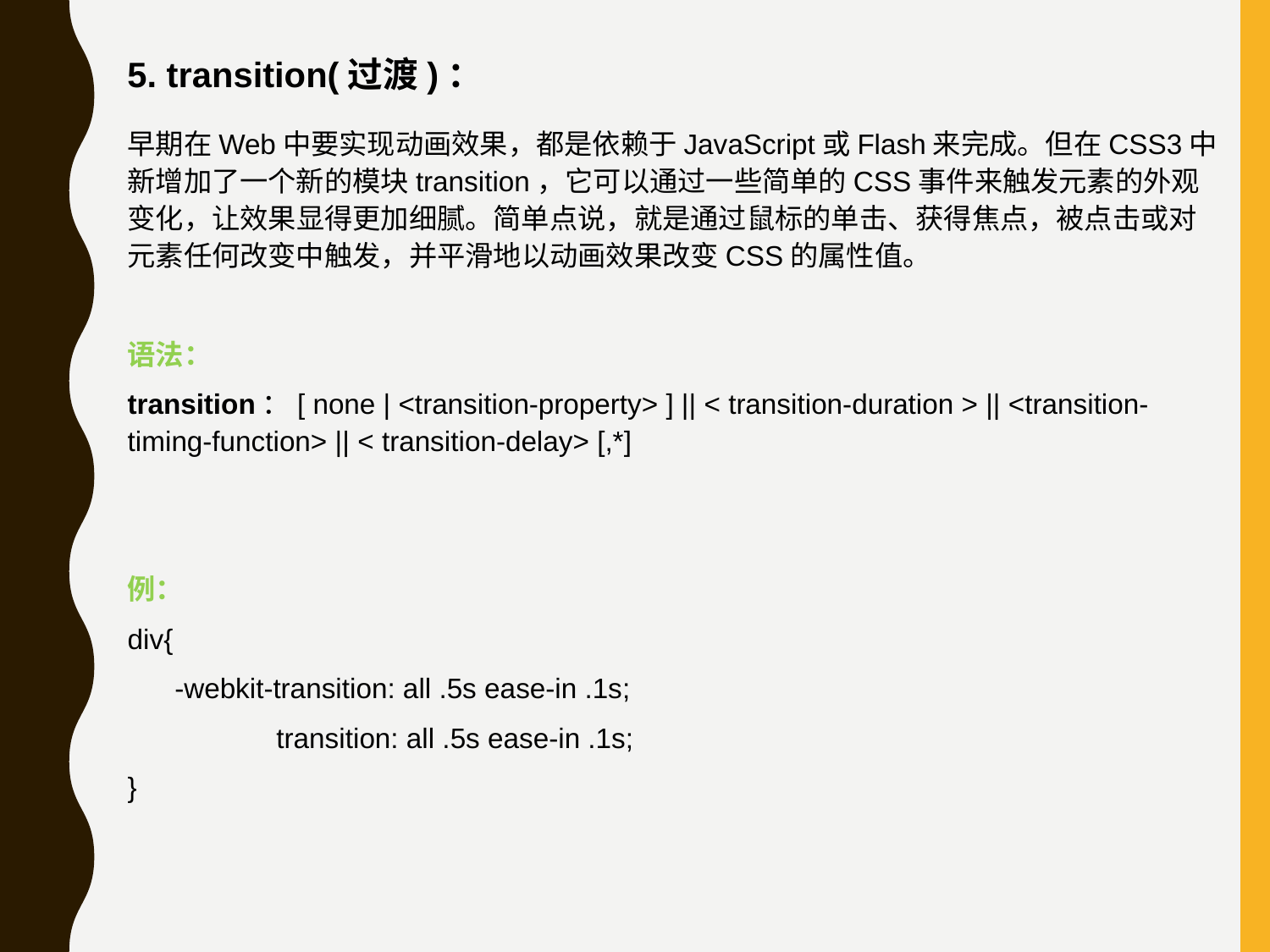

5. transition(过渡)：
早期在Web中要实现动画效果，都是依赖于JavaScript或Flash来完成。但在CSS3中新增加了一个新的模块transition，它可以通过一些简单的CSS事件来触发元素的外观变化，让效果显得更加细腻。简单点说，就是通过鼠标的单击、获得焦点，被点击或对元素任何改变中触发，并平滑地以动画效果改变CSS的属性值。

语法：
transition：[ none | <transition-property> ] || < transition-duration > || <transition-timing-function> || < transition-delay> [,*]

例：
div{
      -webkit-transition: all .5s ease-in .1s;
                   transition: all .5s ease-in .1s;
}